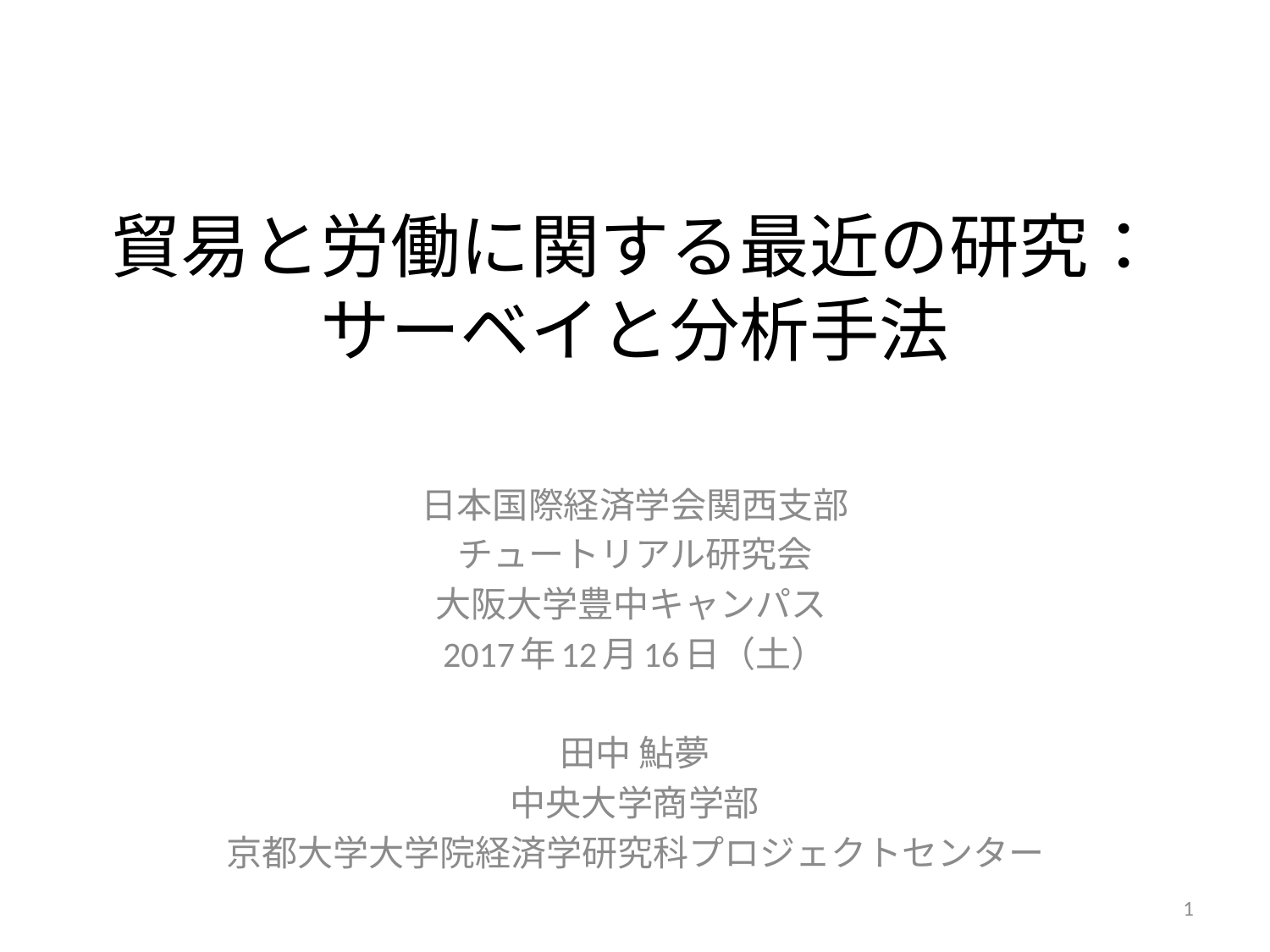

# 貿易と労働に関する最近の研究： サーベイと分析手法
日本国際経済学会関西支部
チュートリアル研究会
大阪大学豊中キャンパス
2017年12月16日（土）

田中 鮎夢
中央大学商学部
京都大学大学院経済学研究科プロジェクトセンター
1